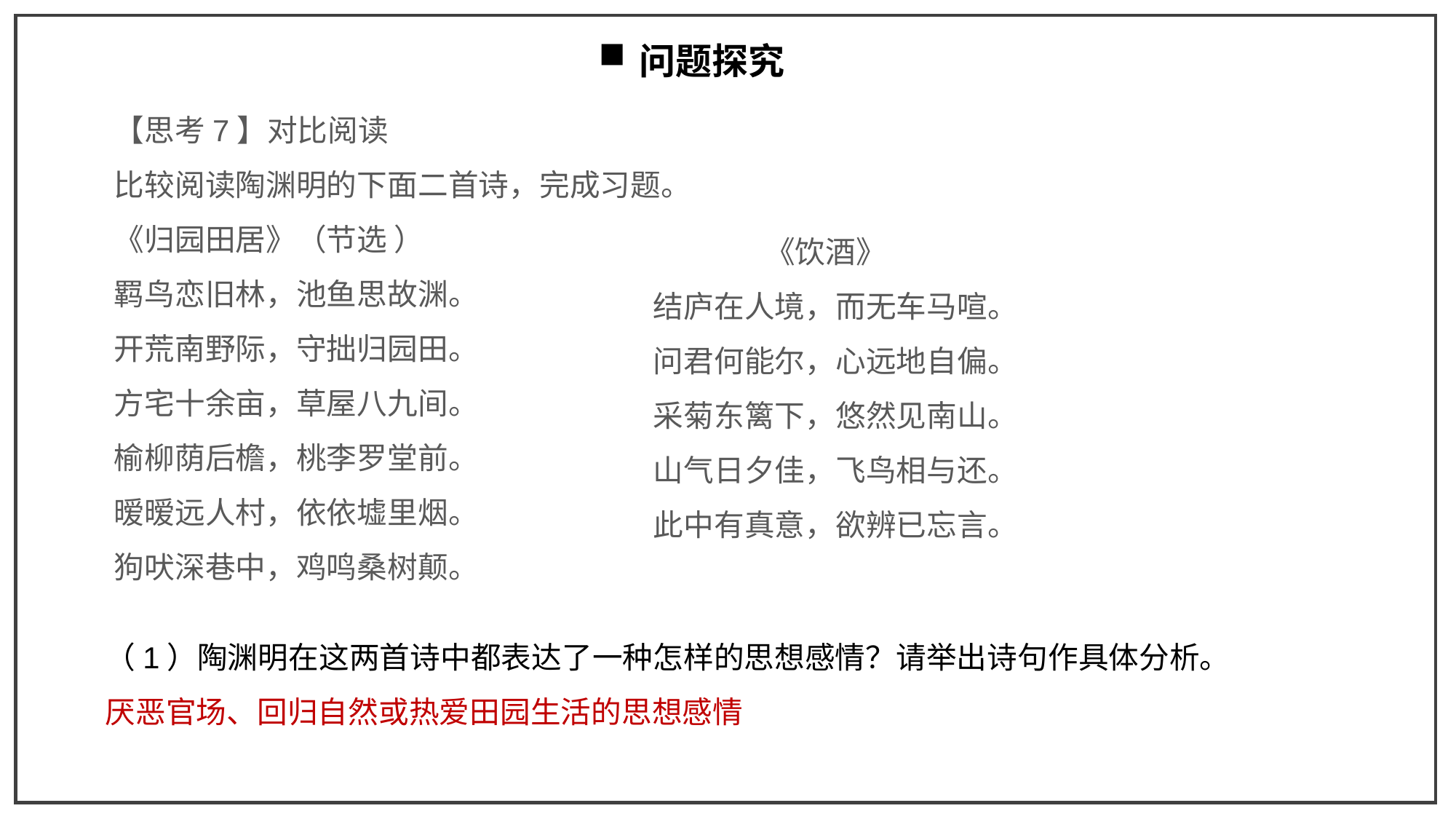

问题探究
【思考7】对比阅读
比较阅读陶渊明的下面二首诗，完成习题。
《归园田居》（节选 ）
羁鸟恋旧林，池鱼思故渊。
开荒南野际，守拙归园田。
方宅十余亩，草屋八九间。
榆柳荫后檐，桃李罗堂前。
暧暧远人村，依依墟里烟。
狗吠深巷中，鸡鸣桑树颠。
《饮酒》
结庐在人境，而无车马喧。
问君何能尔，心远地自偏。
采菊东篱下，悠然见南山。
山气日夕佳，飞鸟相与还。
此中有真意，欲辨已忘言。
（1）陶渊明在这两首诗中都表达了一种怎样的思想感情？请举出诗句作具体分析。
厌恶官场、回归自然或热爱田园生活的思想感情